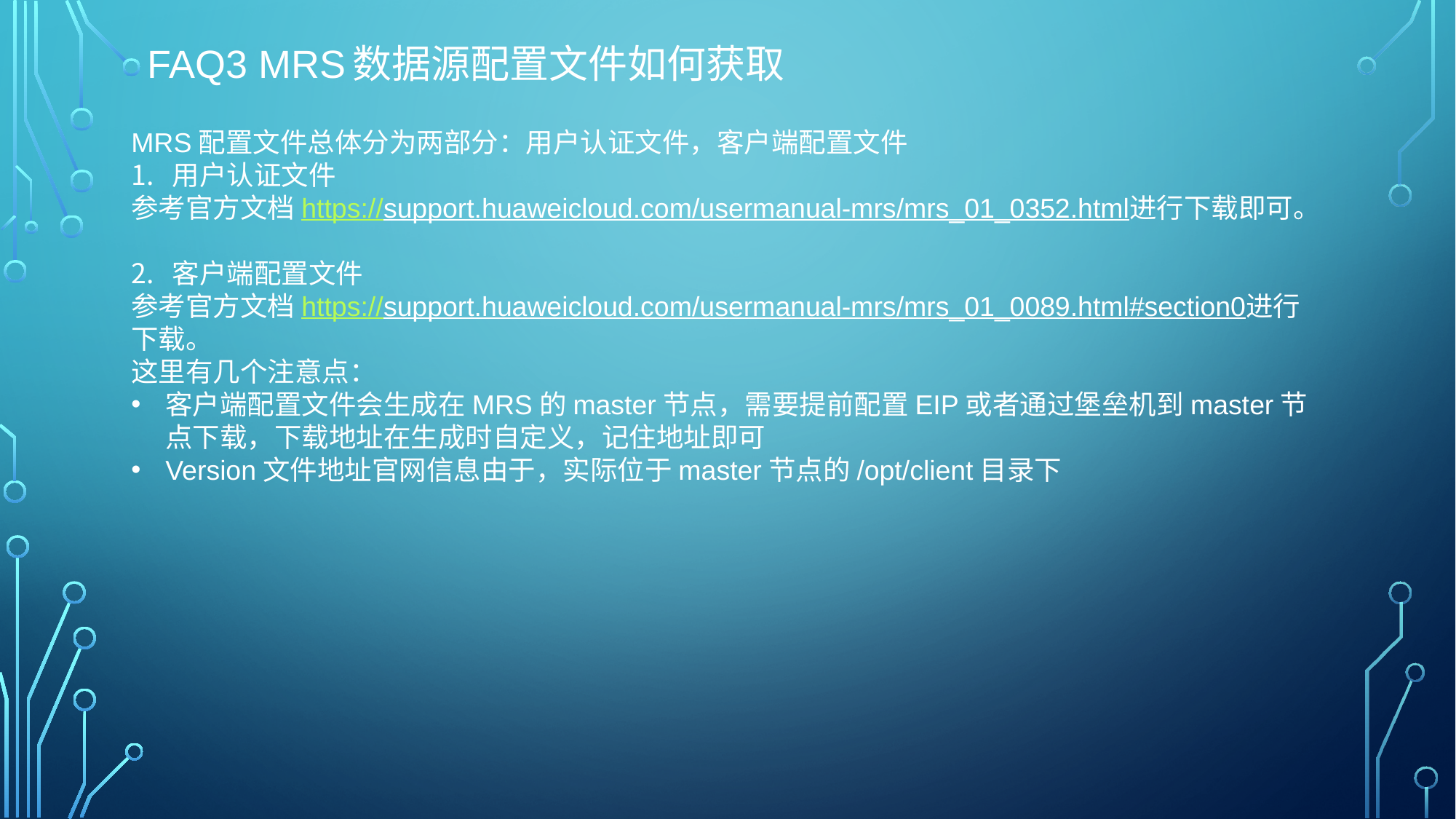

# FAQ3 MRS数据源配置文件如何获取
MRS配置文件总体分为两部分：用户认证文件，客户端配置文件
用户认证文件
参考官方文档https://support.huaweicloud.com/usermanual-mrs/mrs_01_0352.html进行下载即可。

客户端配置文件
参考官方文档https://support.huaweicloud.com/usermanual-mrs/mrs_01_0089.html#section0进行下载。
这里有几个注意点：
客户端配置文件会生成在MRS的master节点，需要提前配置EIP或者通过堡垒机到master节点下载，下载地址在生成时自定义，记住地址即可
Version文件地址官网信息由于，实际位于master节点的/opt/client目录下